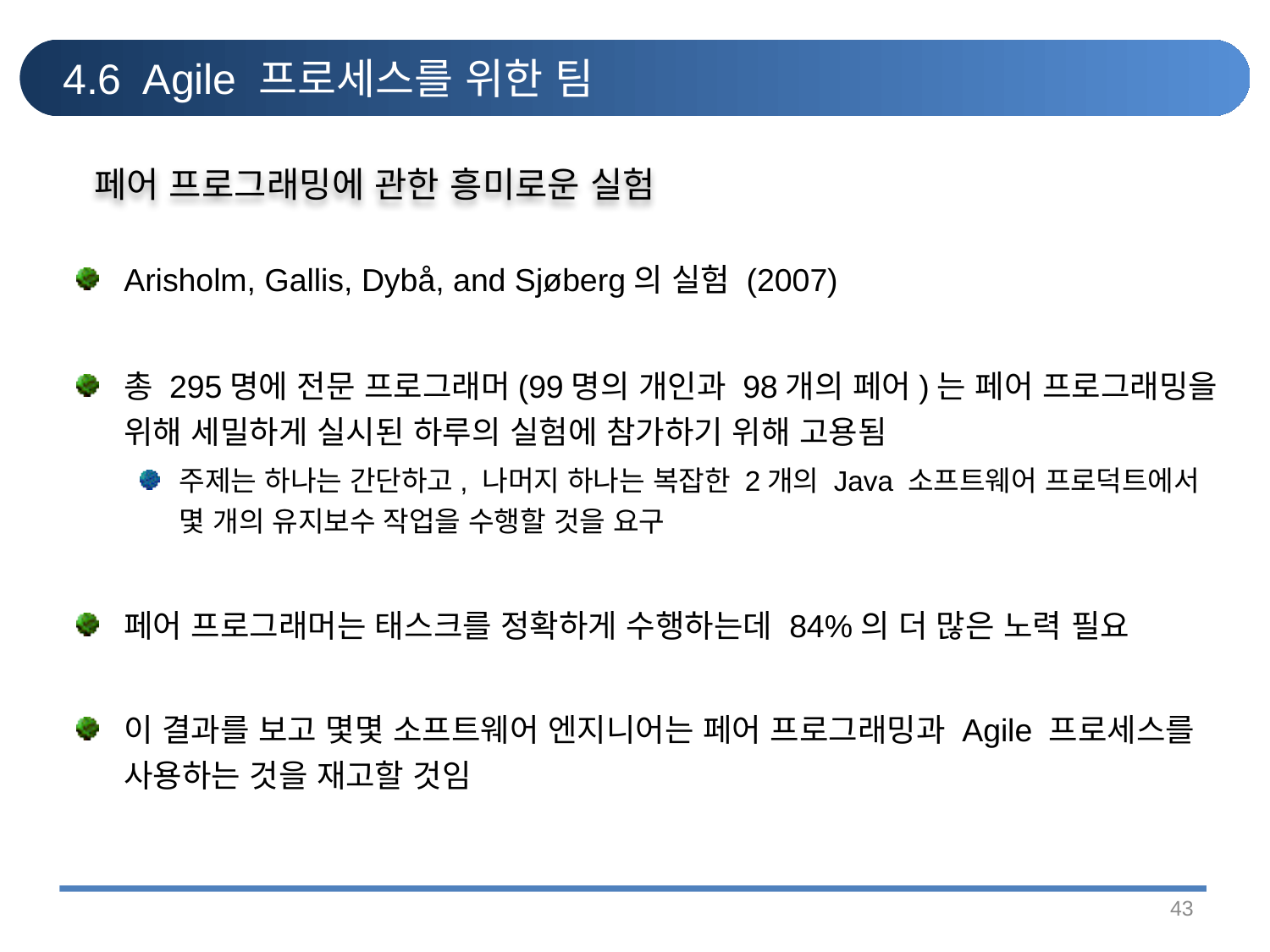

# 4.6  Agile 프로세스를 위한 팀
페어 프로그래밍에 관한 흥미로운 실험
Arisholm, Gallis, Dybå, and Sjøberg의 실험 (2007)

총 295명에 전문 프로그래머(99명의 개인과 98개의 페어)는 페어 프로그래밍을 위해 세밀하게 실시된 하루의 실험에 참가하기 위해 고용됨
주제는 하나는 간단하고, 나머지 하나는 복잡한 2개의 Java 소프트웨어 프로덕트에서 몇 개의 유지보수 작업을 수행할 것을 요구

페어 프로그래머는 태스크를 정확하게 수행하는데 84%의 더 많은 노력 필요

이 결과를 보고 몇몇 소프트웨어 엔지니어는 페어 프로그래밍과 Agile 프로세스를 사용하는 것을 재고할 것임

43